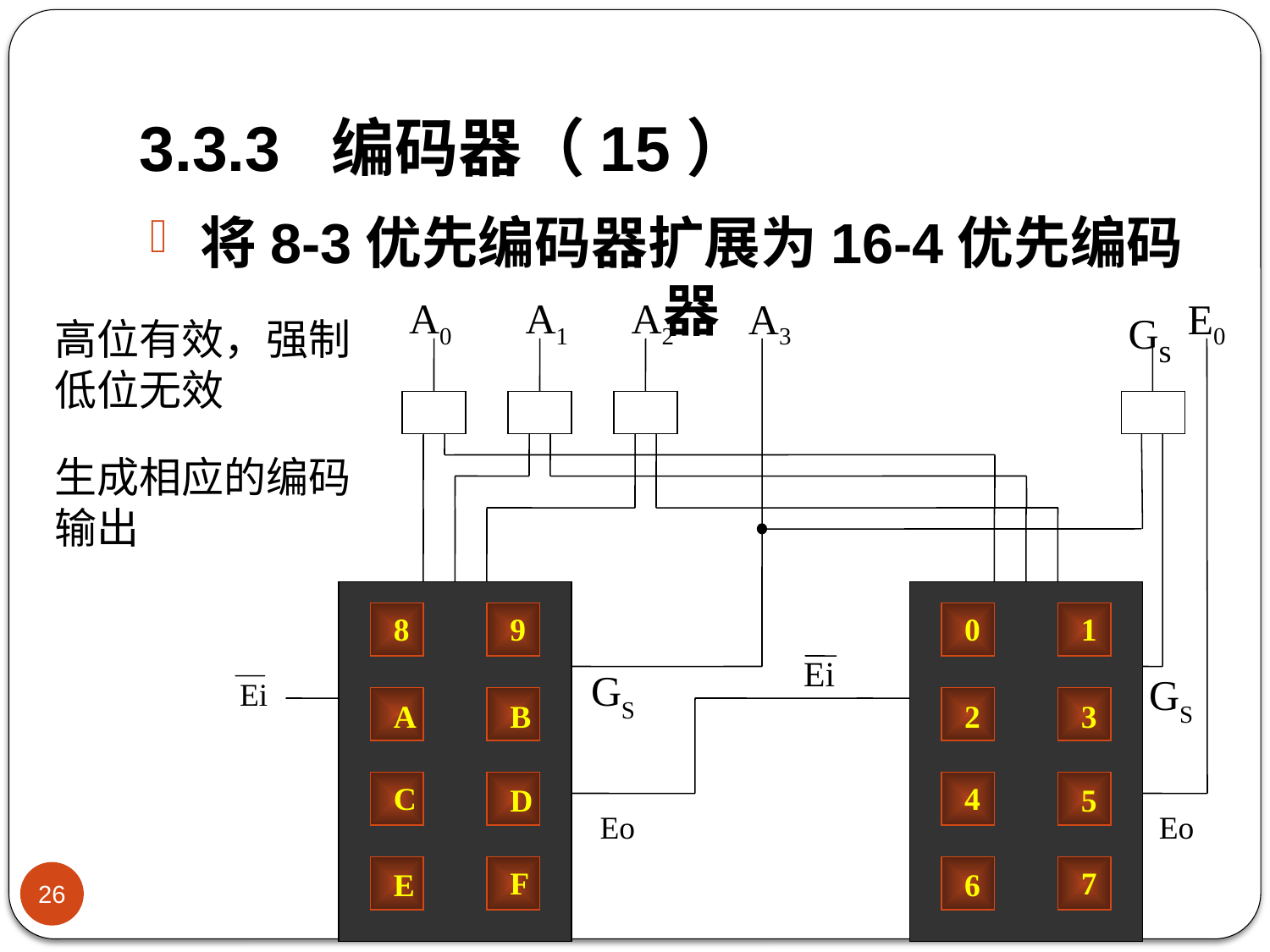

# 3.3.3  编码器（15）
将8-3优先编码器扩展为16-4优先编码器
A0

A1

A2

A3

Gs
E0
高位有效，强制低位无效

生成相应的编码输出

8

9

A
B

C

D

F
E
GS

Ei

Eo

0

1

2
3

4

5

7
6
Ei

GS

Eo

26